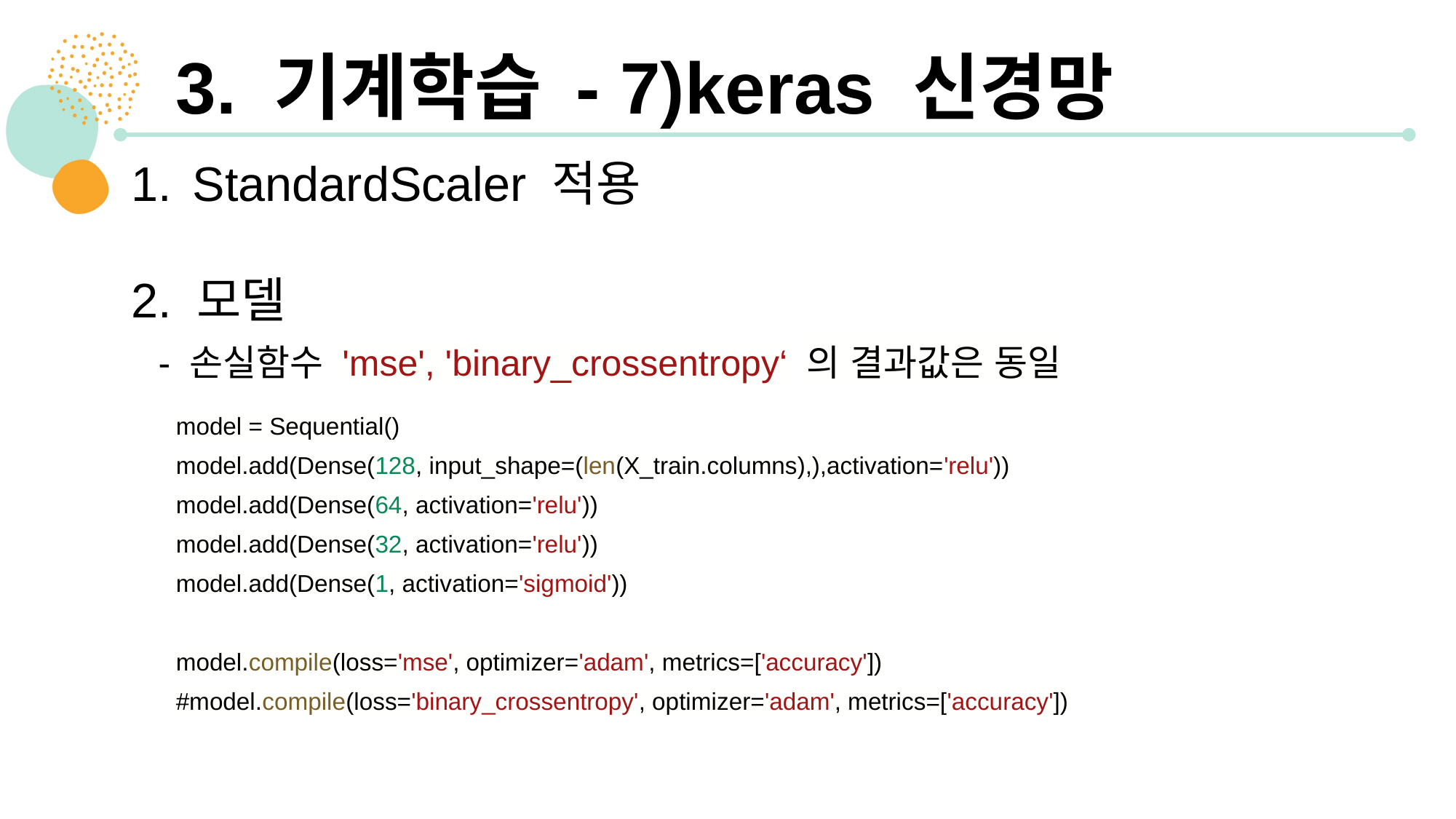

3. 기계학습 - 7)keras 신경망
StandardScaler 적용

2. 모델
  - 손실함수 'mse', 'binary_crossentropy‘ 의 결과값은 동일
model = Sequential()
model.add(Dense(128, input_shape=(len(X_train.columns),),activation='relu'))
model.add(Dense(64, activation='relu'))
model.add(Dense(32, activation='relu'))
model.add(Dense(1, activation='sigmoid'))

model.compile(loss='mse', optimizer='adam', metrics=['accuracy'])
#model.compile(loss='binary_crossentropy', optimizer='adam', metrics=['accuracy'])